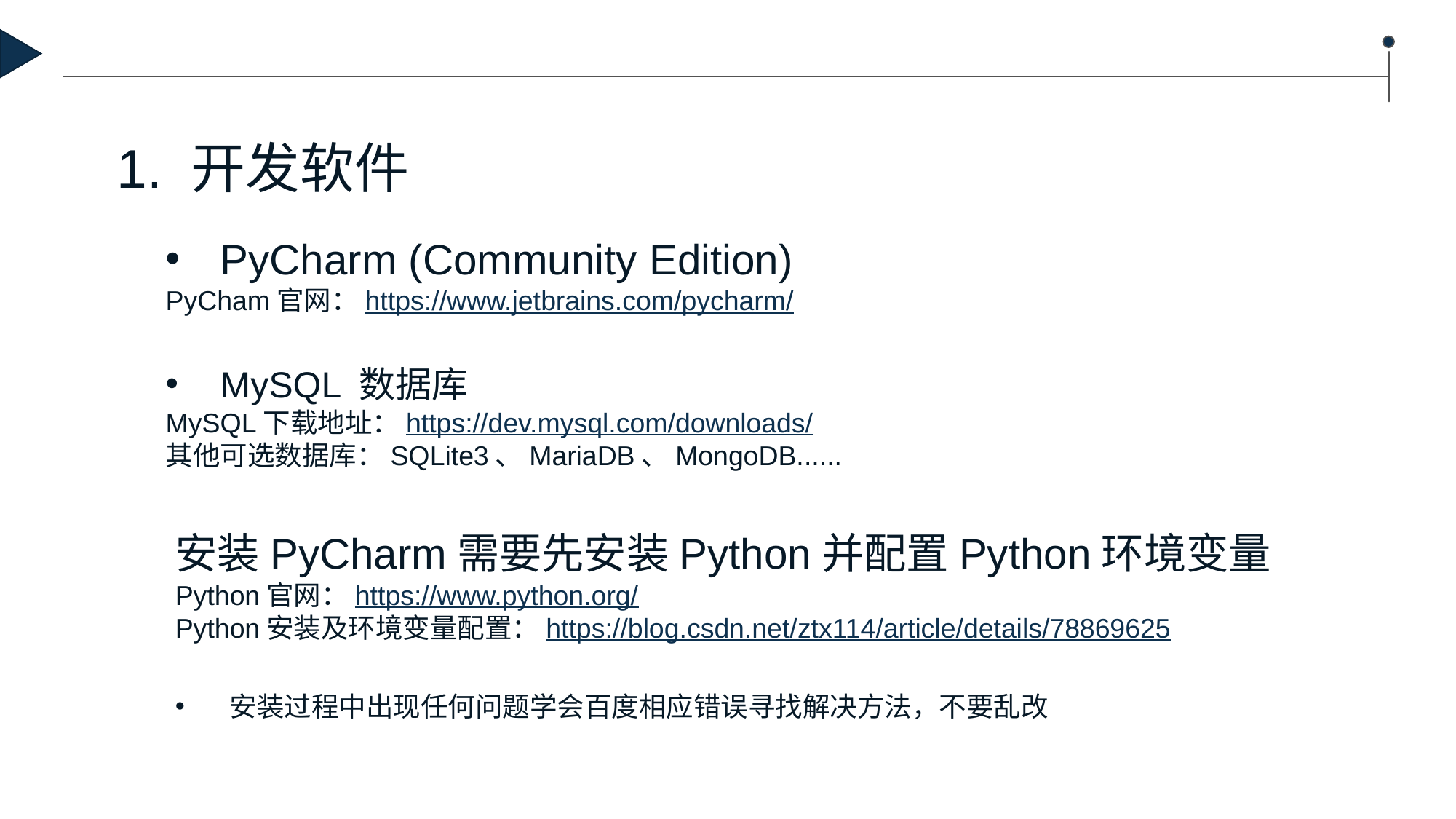

1. 开发软件
PyCharm (Community Edition)
PyCham官网：https://www.jetbrains.com/pycharm/
MySQL 数据库
MySQL下载地址：https://dev.mysql.com/downloads/
其他可选数据库：SQLite3、MariaDB、MongoDB......
安装PyCharm需要先安装Python并配置Python环境变量
Python官网：https://www.python.org/
Python安装及环境变量配置：https://blog.csdn.net/ztx114/article/details/78869625
安装过程中出现任何问题学会百度相应错误寻找解决方法，不要乱改